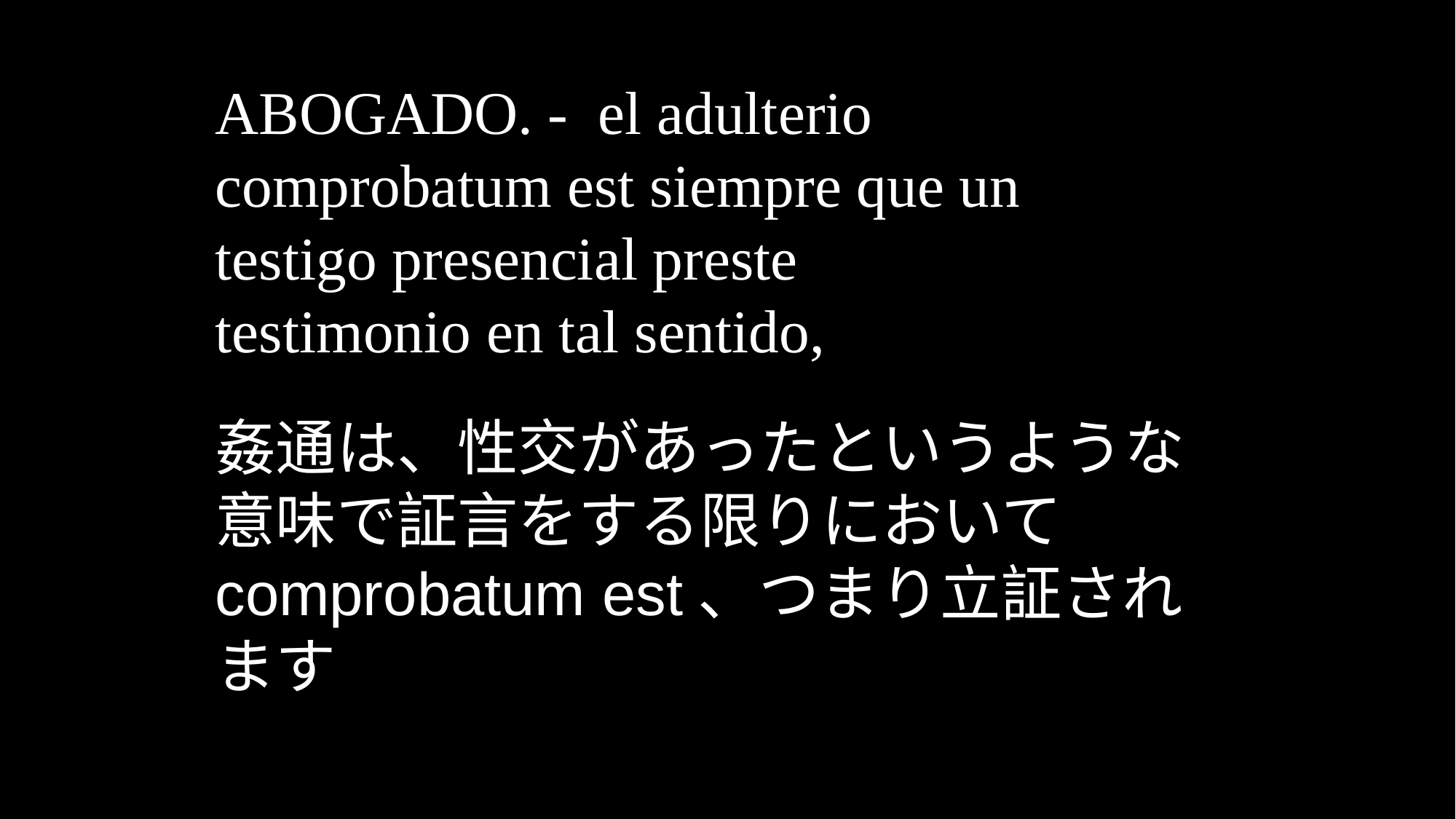

ABOGADO. -  el adulterio comprobatum est siempre que un testigo presencial preste testimonio en tal sentido,

姦通は、性交があったというような意味で証言をする限りにおいて comprobatum est、つまり立証されます